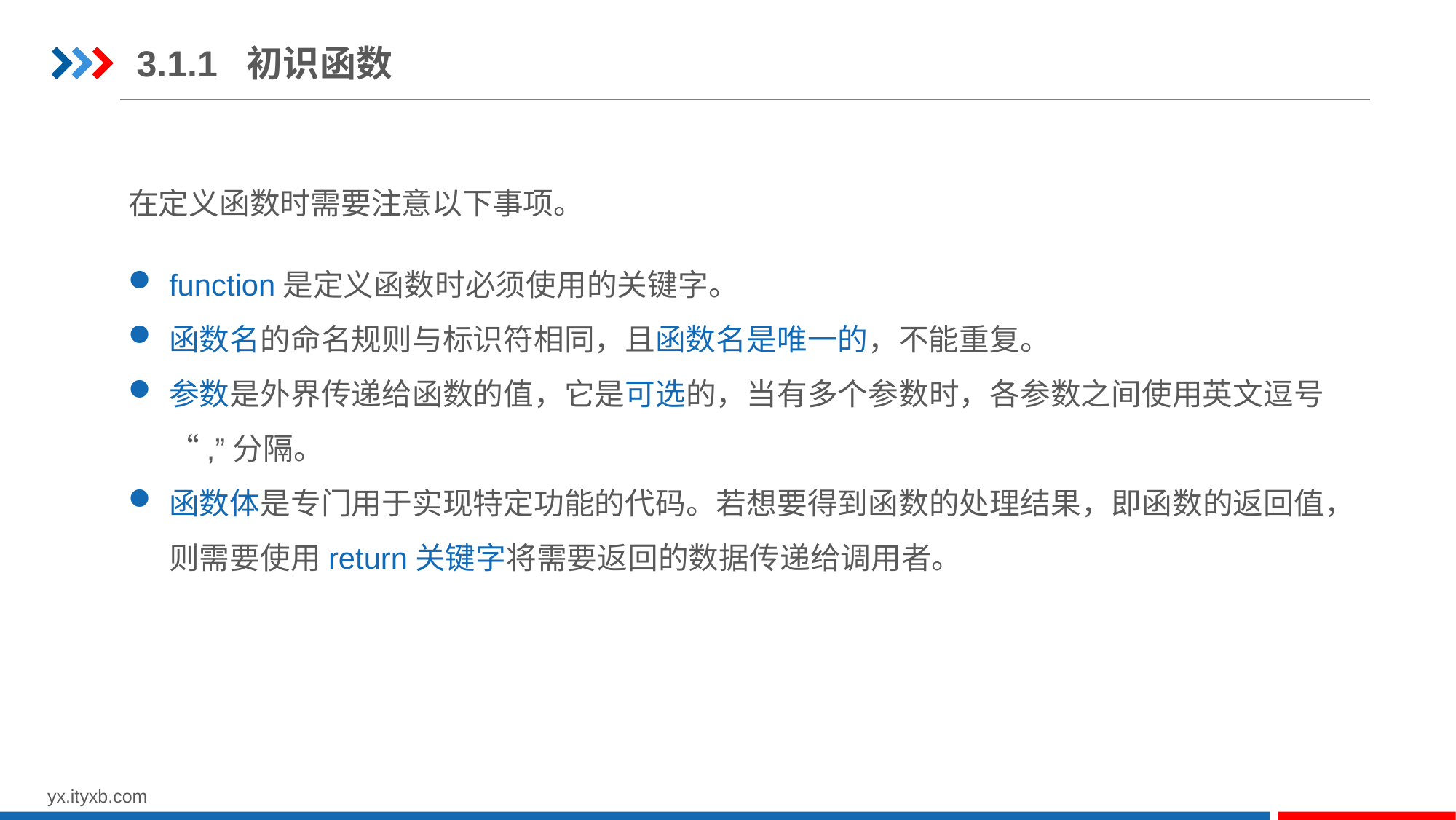

3.1.1  初识函数
在定义函数时需要注意以下事项。

function是定义函数时必须使用的关键字。
函数名的命名规则与标识符相同，且函数名是唯一的，不能重复。
参数是外界传递给函数的值，它是可选的，当有多个参数时，各参数之间使用英文逗号“,”分隔。
函数体是专门用于实现特定功能的代码。若想要得到函数的处理结果，即函数的返回值，则需要使用return关键字将需要返回的数据传递给调用者。